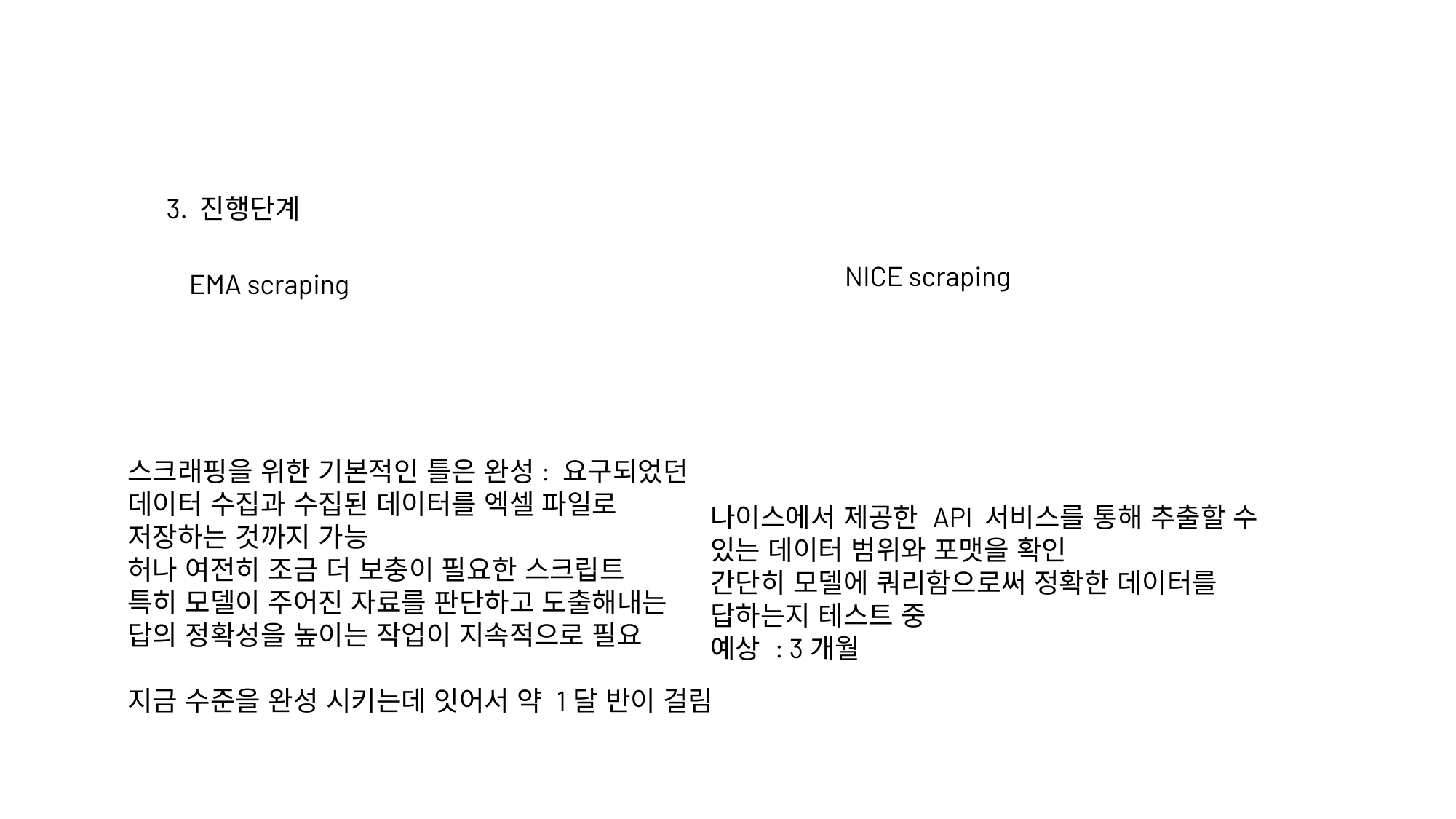

3. 진행단계
NICE scraping
EMA scraping
스크래핑을 위한 기본적인 틀은 완성: 요구되었던 데이터 수집과 수집된 데이터를 엑셀 파일로 저장하는 것까지 가능
허나 여전히 조금 더 보충이 필요한 스크립트
특히 모델이 주어진 자료를 판단하고 도출해내는 답의 정확성을 높이는 작업이 지속적으로 필요

지금 수준을 완성 시키는데 잇어서 약 1달 반이 걸림
나이스에서 제공한 API 서비스를 통해 추출할 수 있는 데이터 범위와 포맷을 확인
간단히 모델에 쿼리함으로써 정확한 데이터를 답하는지 테스트 중
예상 : 3개월